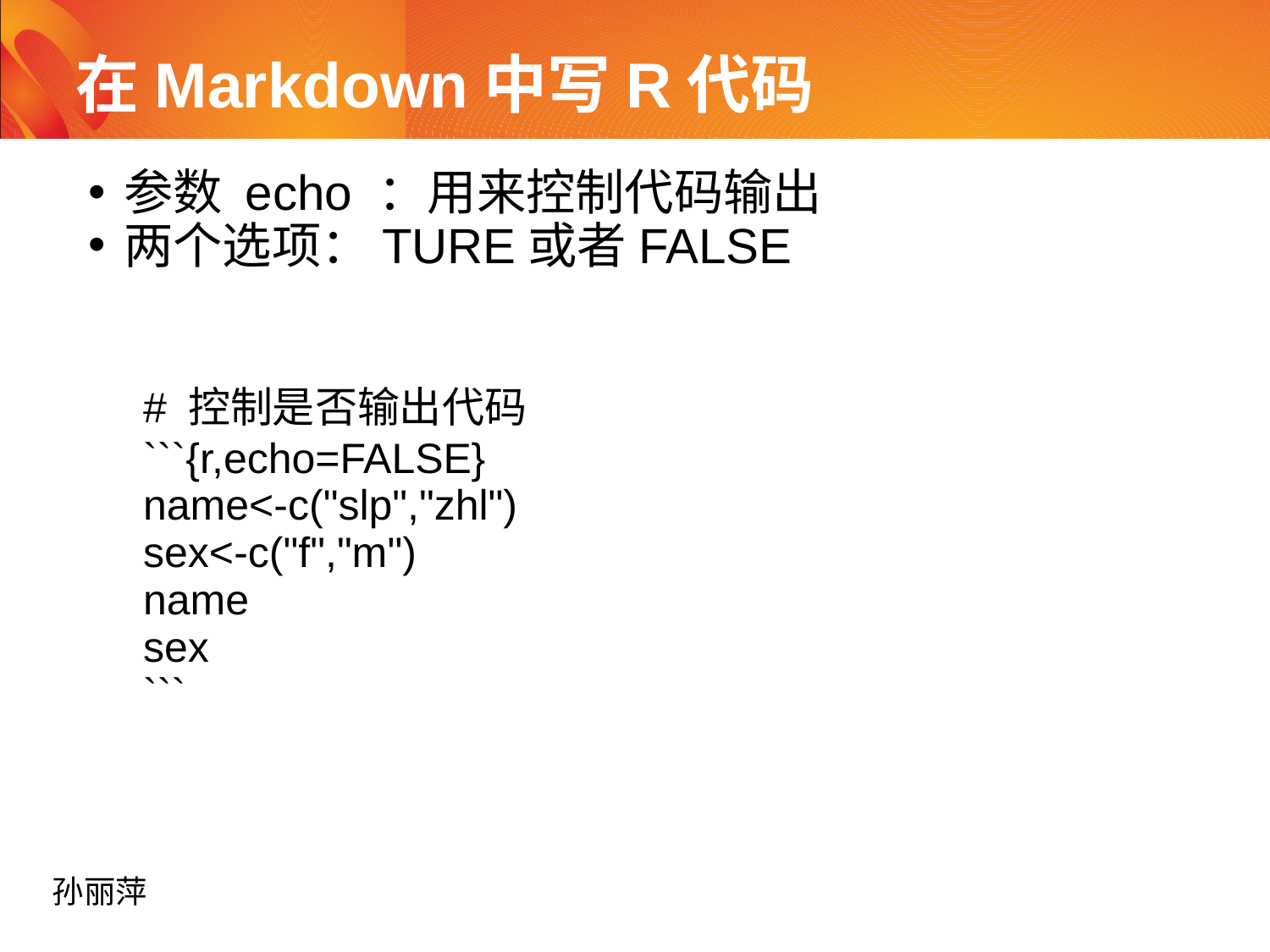

# 在Markdown中写R代码
参数 echo ：用来控制代码输出
两个选项：TURE或者FALSE

| # 控制是否输出代码 ```{r,echo=FALSE} name<-c("slp","zhl") sex<-c("f","m") name sex ``` |
| --- |
12